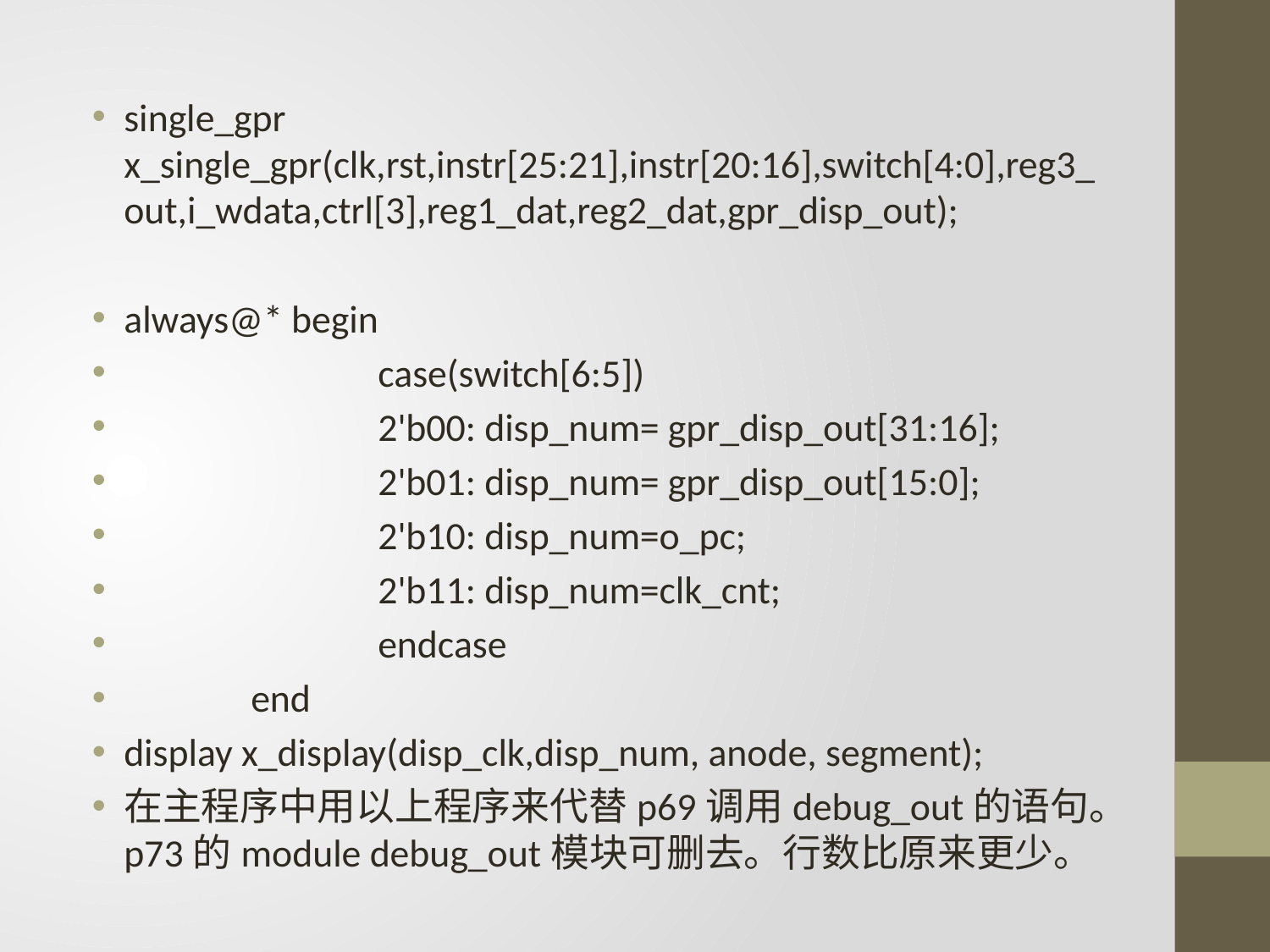

single_gpr x_single_gpr(clk,rst,instr[25:21],instr[20:16],switch[4:0],reg3_out,i_wdata,ctrl[3],reg1_dat,reg2_dat,gpr_disp_out);

always@* begin
		case(switch[6:5])
		2'b00: disp_num= gpr_disp_out[31:16];
		2'b01: disp_num= gpr_disp_out[15:0];
		2'b10: disp_num=o_pc;
		2'b11: disp_num=clk_cnt;
		endcase
	end
display x_display(disp_clk,disp_num, anode, segment);
在主程序中用以上程序来代替p69调用debug_out的语句。p73的module debug_out模块可删去。行数比原来更少。